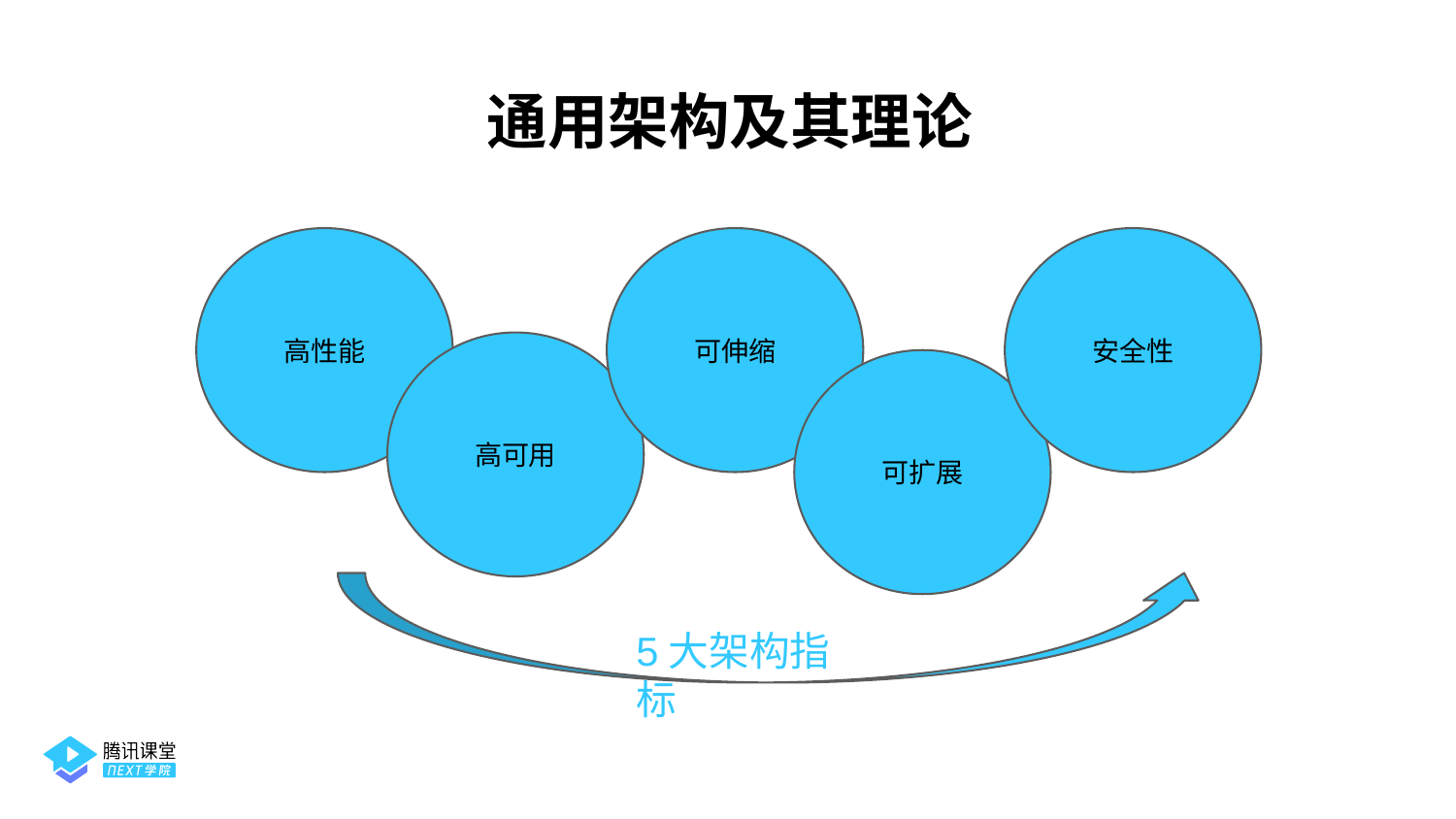

通用架构及其理论
高性能
可伸缩
安全性
高可用
可扩展

5大架构指标